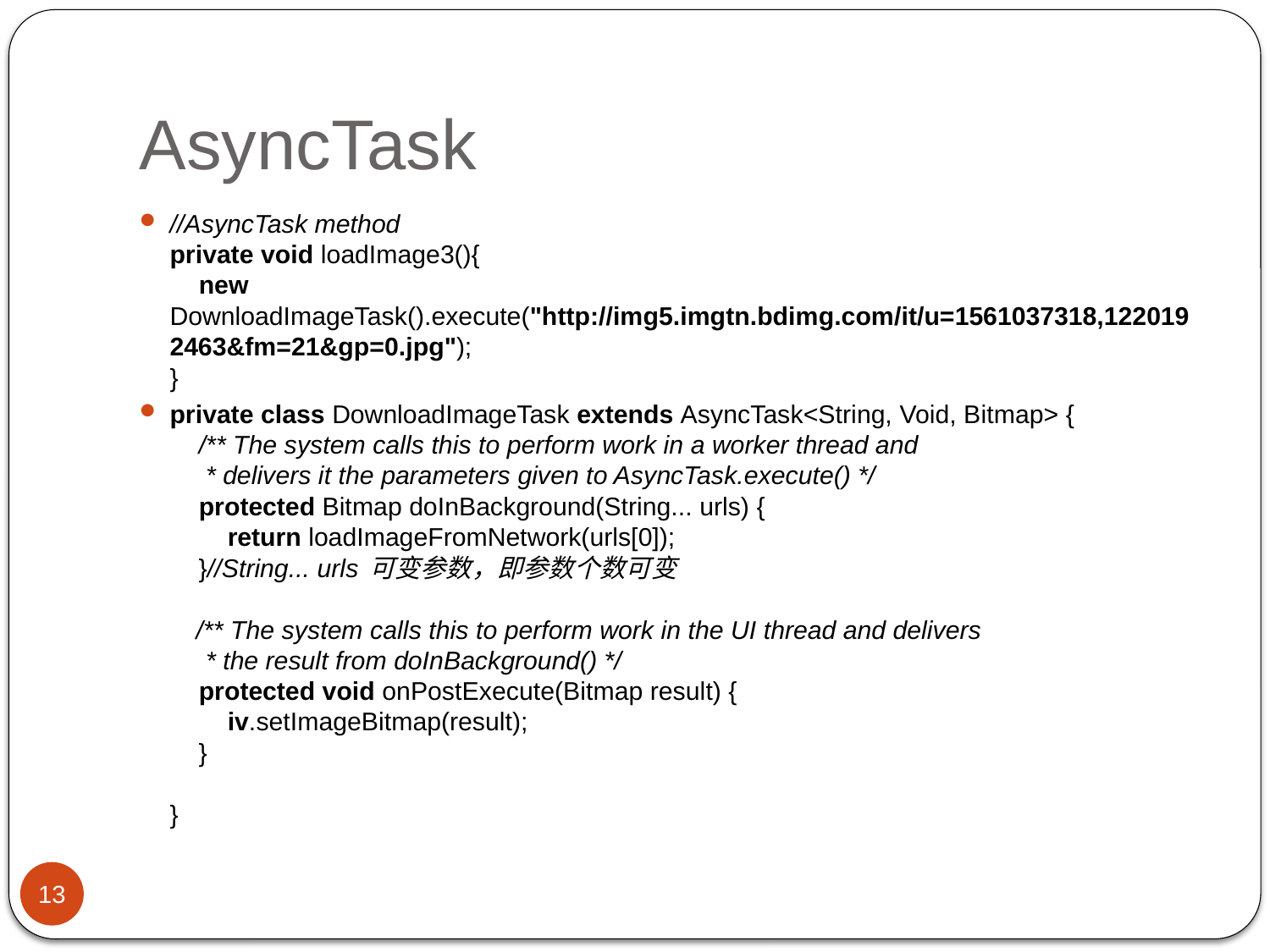

# AsyncTask
//AsyncTask method
private void loadImage3(){
    new DownloadImageTask().execute("http://img5.imgtn.bdimg.com/it/u=1561037318,1220192463&fm=21&gp=0.jpg");
}
private class DownloadImageTask extends AsyncTask<String, Void, Bitmap> {
    /** The system calls this to perform work in a worker thread and
     * delivers it the parameters given to AsyncTask.execute() */
    protected Bitmap doInBackground(String... urls) {
        return loadImageFromNetwork(urls[0]);
    }//String... urls 可变参数，即参数个数可变
    /** The system calls this to perform work in the UI thread and delivers
     * the result from doInBackground() */
    protected void onPostExecute(Bitmap result) {
        iv.setImageBitmap(result);
    }
}
13